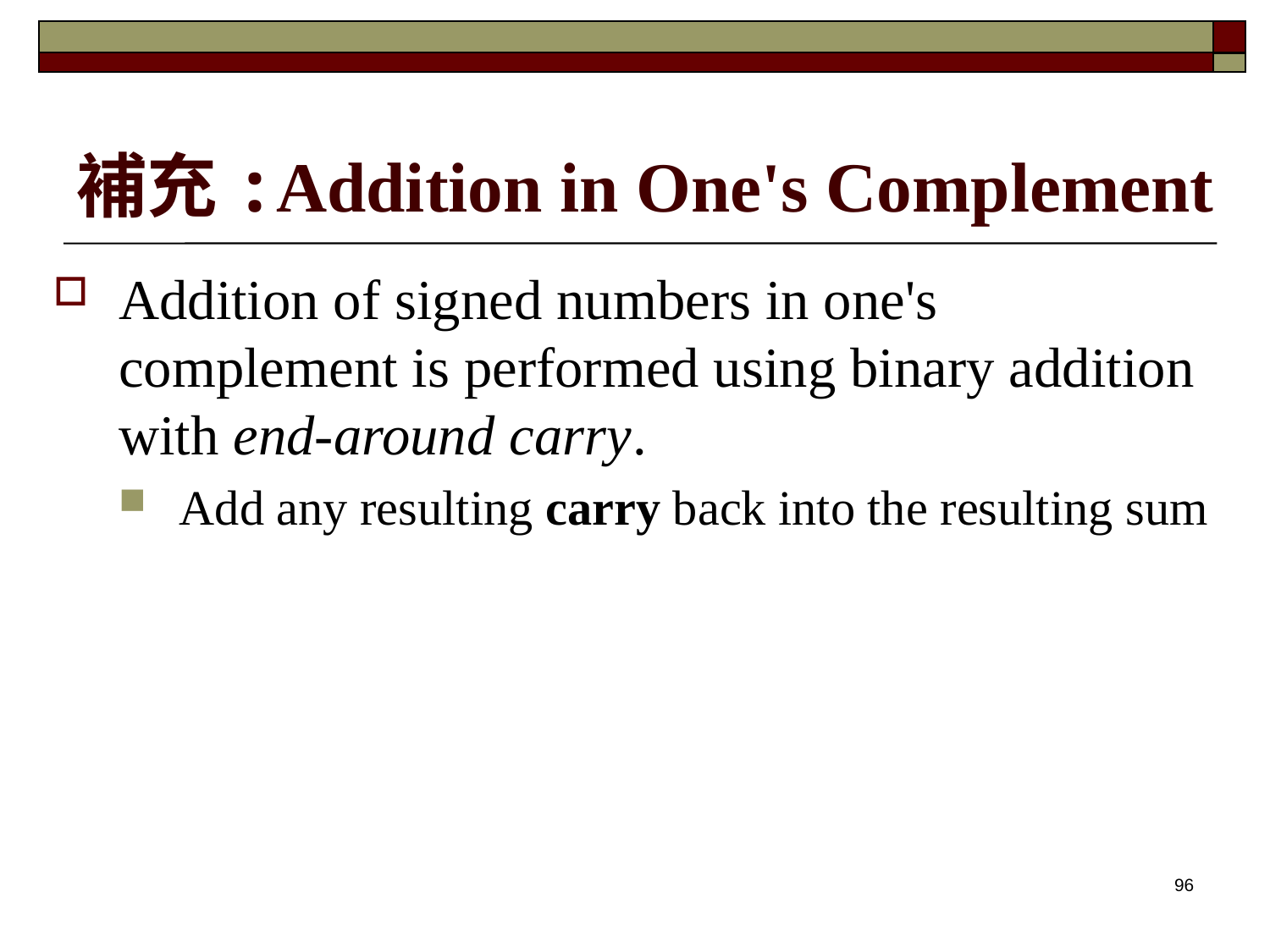

# 補充:Addition in One's Complement
Addition of signed numbers in one's complement is performed using binary addition with end-around carry.
Add any resulting carry back into the resulting sum

96